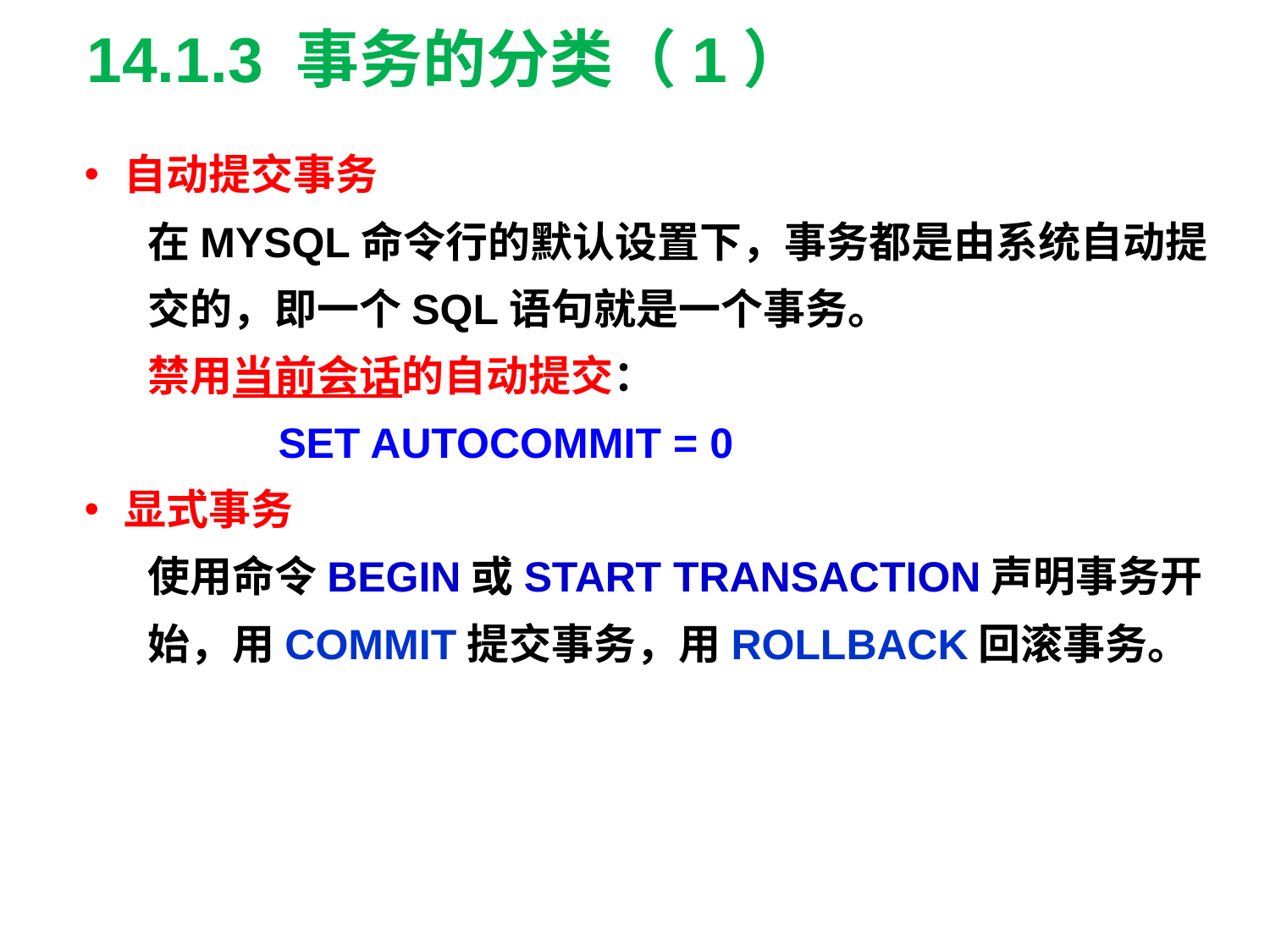

# 14.1.3 事务的分类（1）
自动提交事务
在MYSQL命令行的默认设置下，事务都是由系统自动提交的，即一个SQL语句就是一个事务。
禁用当前会话的自动提交：
           SET AUTOCOMMIT = 0
显式事务
使用命令BEGIN或START TRANSACTION声明事务开始，用COMMIT提交事务，用ROLLBACK回滚事务。